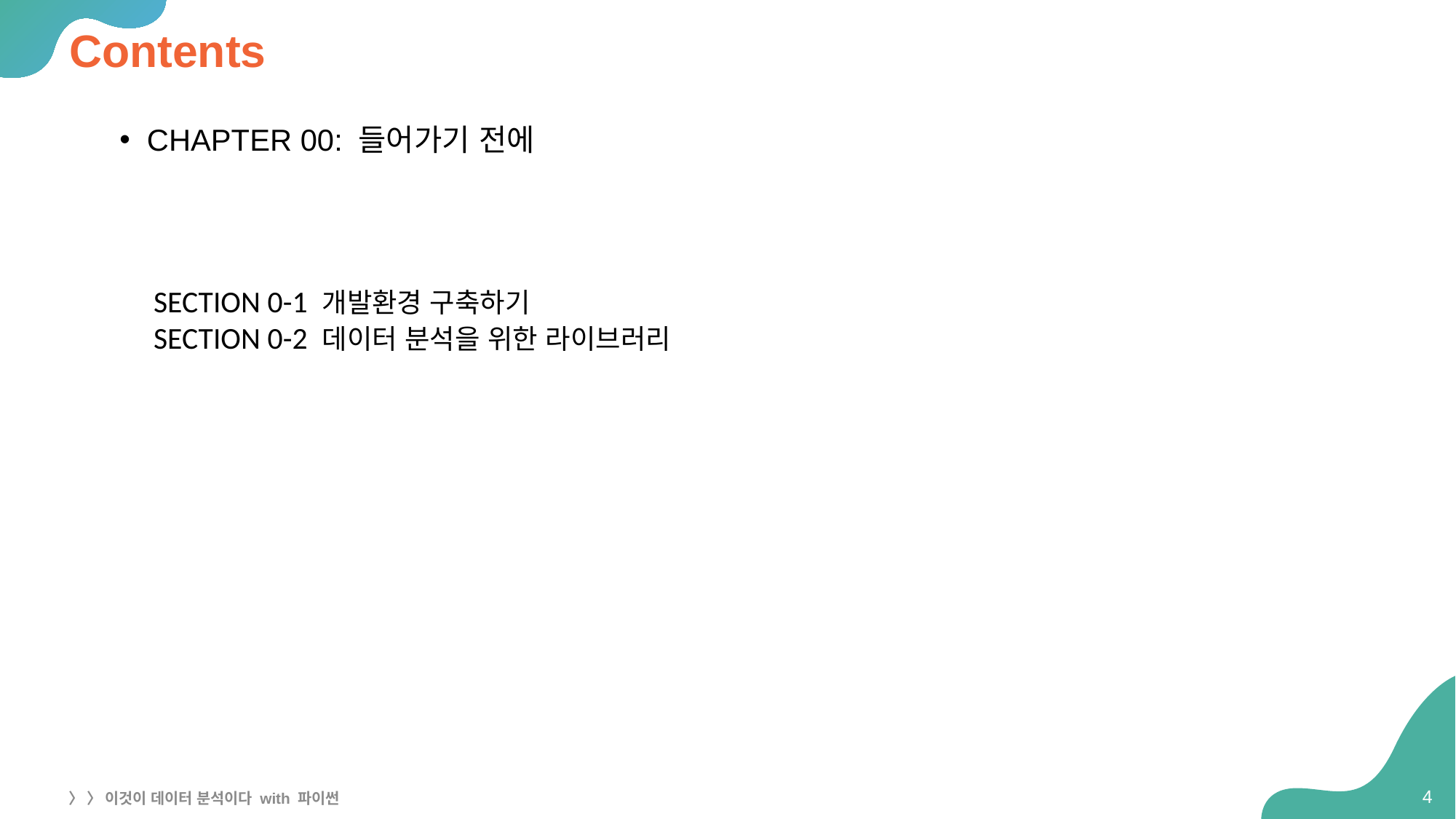

# Contents
CHAPTER 00: 들어가기 전에

SECTION 0-1 개발환경 구축하기
SECTION 0-2 데이터 분석을 위한 라이브러리
4
〉 〉 이것이 데이터 분석이다 with 파이썬